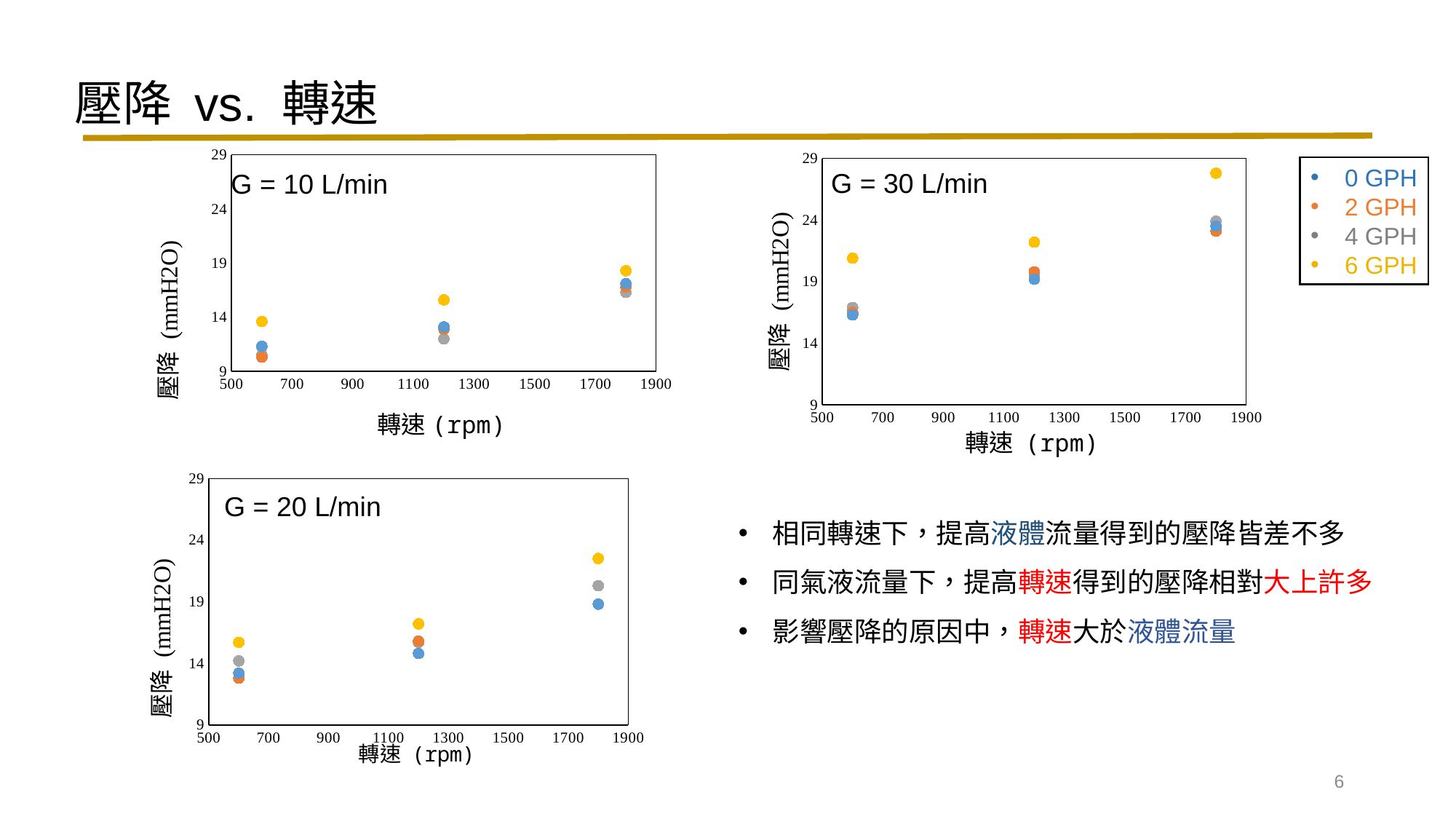

壓降 vs. 轉速

### Chart

| Category |  |  |  |  |
|---|---|---|---|---|

### Chart

| Category |  |  |  |  |
|---|---|---|---|---|
0 GPH
2 GPH
4 GPH
6 GPH
G = 30 L/min
G = 10 L/min

### Chart

| Category |  |  |  |  |
|---|---|---|---|---|
G = 20 L/min
相同轉速下，提高液體流量得到的壓降皆差不多
同氣液流量下，提高轉速得到的壓降相對大上許多
影響壓降的原因中，轉速大於液體流量
6